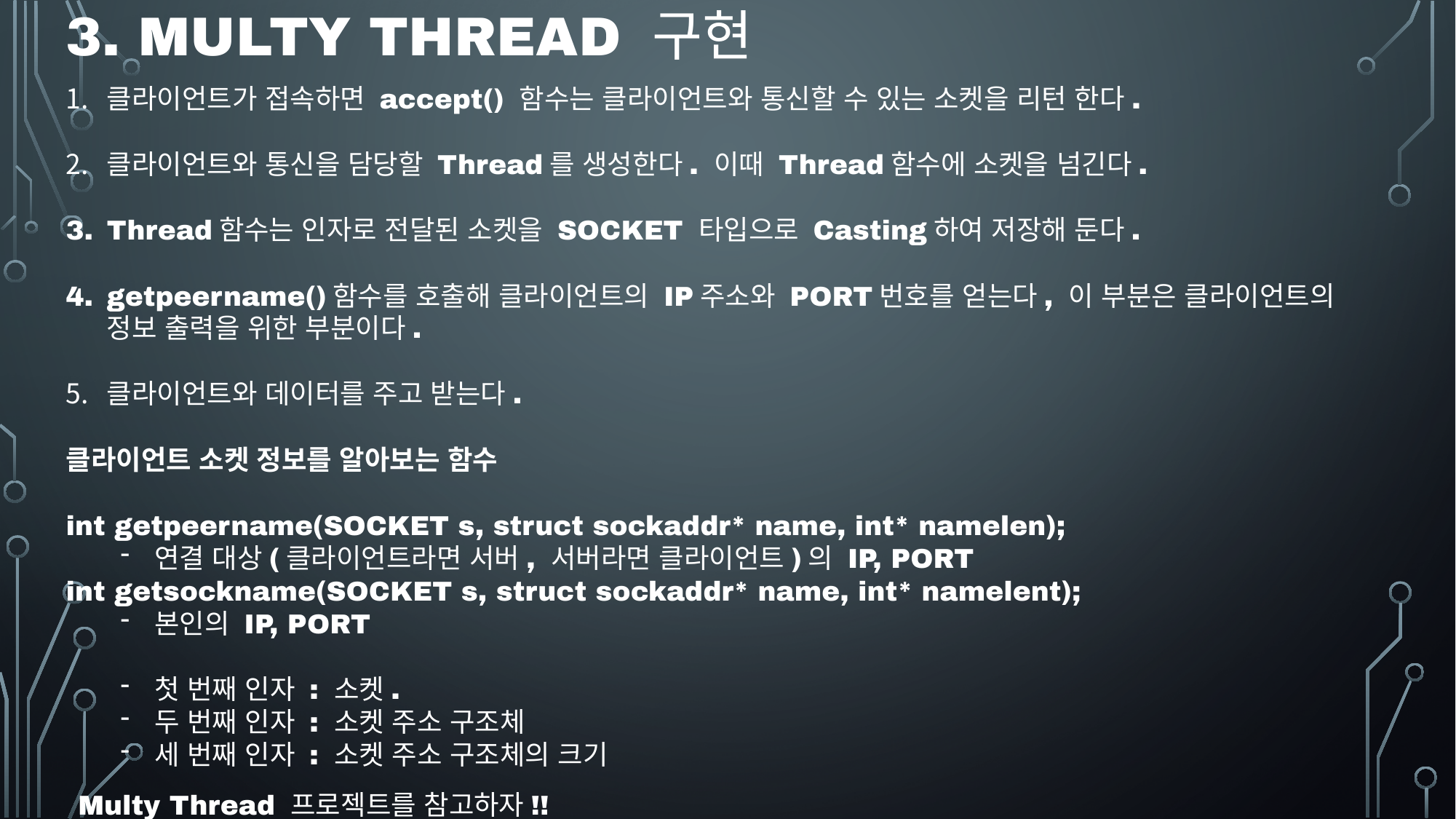

# 3. Multy Thread 구현
클라이언트가 접속하면 accept() 함수는 클라이언트와 통신할 수 있는 소켓을 리턴 한다.

클라이언트와 통신을 담당할 Thread를 생성한다. 이때 Thread함수에 소켓을 넘긴다.

Thread함수는 인자로 전달된 소켓을 SOCKET 타입으로 Casting하여 저장해 둔다.

getpeername()함수를 호출해 클라이언트의 IP주소와 PORT번호를 얻는다, 이 부분은 클라이언트의 정보 출력을 위한 부분이다.

클라이언트와 데이터를 주고 받는다.

클라이언트 소켓 정보를 알아보는 함수

int getpeername(SOCKET s, struct sockaddr* name, int* namelen);
연결 대상(클라이언트라면 서버, 서버라면 클라이언트)의 IP, PORT
int getsockname(SOCKET s, struct sockaddr* name, int* namelent);
본인의 IP, PORT

첫 번째 인자 : 소켓.
두 번째 인자 : 소켓 주소 구조체
세 번째 인자 : 소켓 주소 구조체의 크기
Multy Thread 프로젝트를 참고하자!!